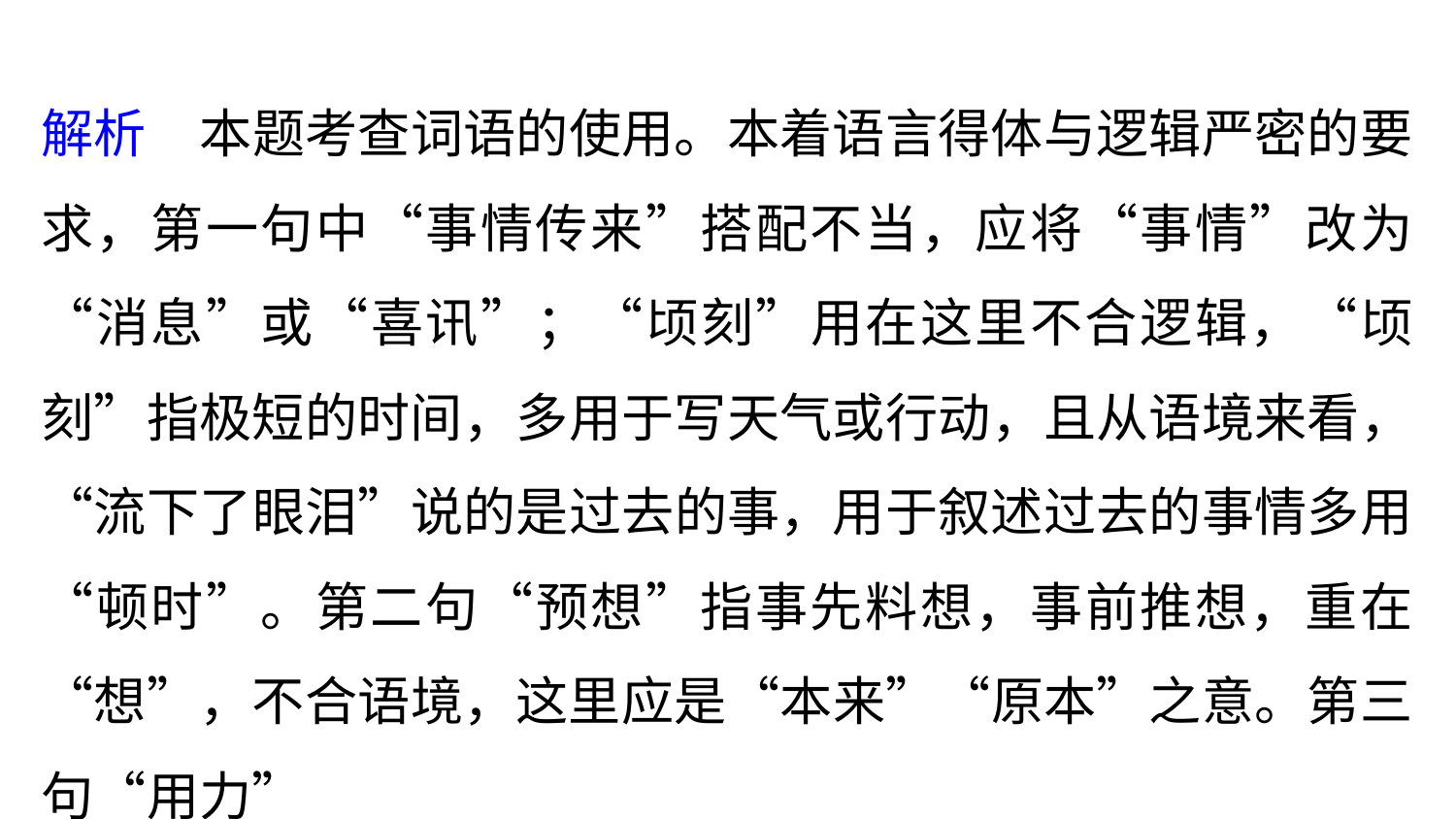

解析　本题考查词语的使用。本着语言得体与逻辑严密的要求，第一句中“事情传来”搭配不当，应将“事情”改为“消息”或“喜讯”；“顷刻”用在这里不合逻辑，“顷刻”指极短的时间，多用于写天气或行动，且从语境来看，“流下了眼泪”说的是过去的事，用于叙述过去的事情多用“顿时”。第二句“预想”指事先料想，事前推想，重在“想”，不合语境，这里应是“本来”“原本”之意。第三句“用力”